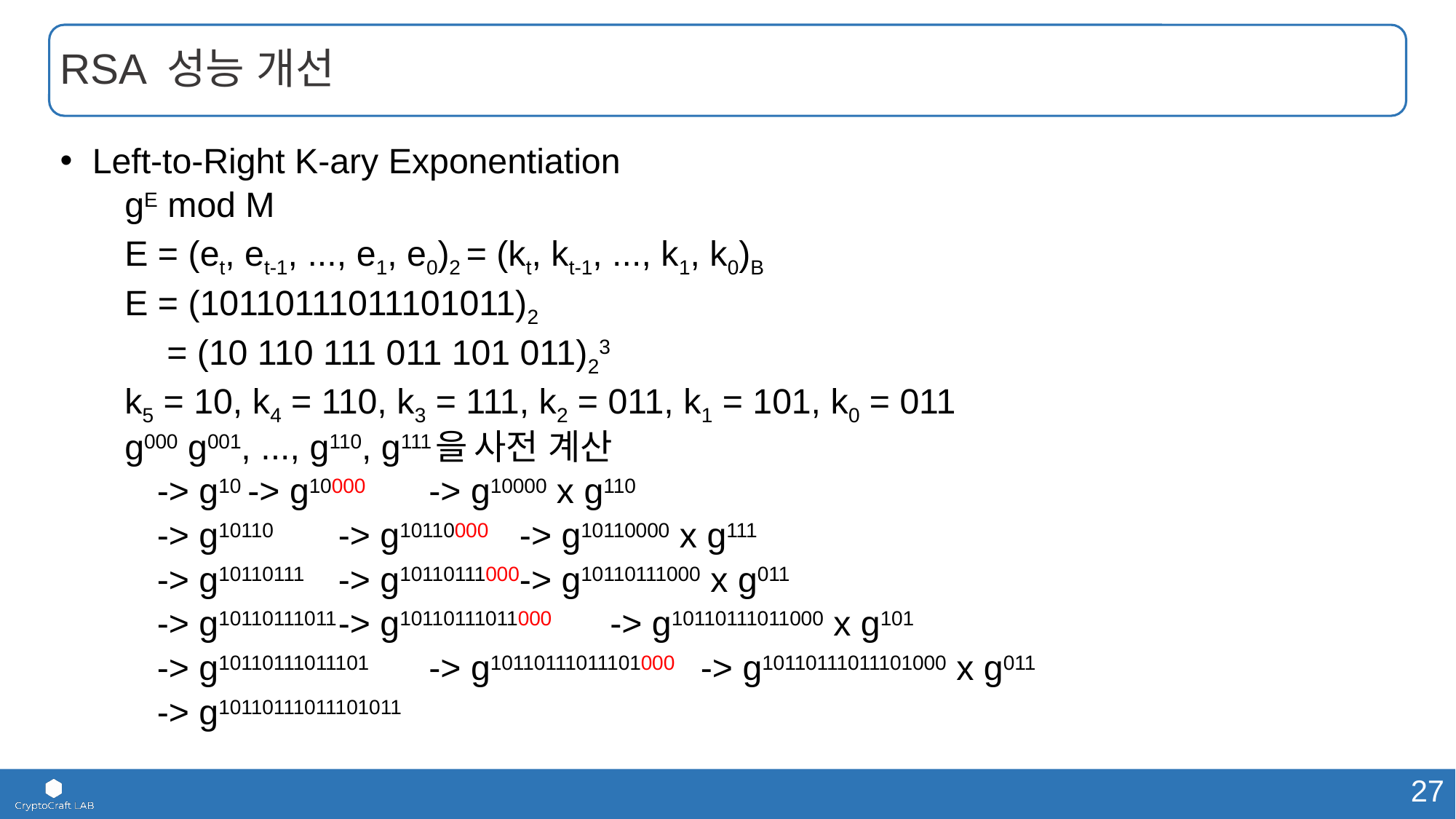

# RSA 성능 개선
Left-to-Right K-ary Exponentiation
gE mod M
E = (et, et-1, ..., e1, e0)2 = (kt, kt-1, ..., k1, k0)B
E = (10110111011101011)2
	 = (10 110 111 011 101 011)23
k5 = 10, k4 = 110, k3 = 111, k2 = 011, k1 = 101, k0 = 011
g000 g001, ..., g110, g111을 사전 계산
		-> g10			-> g10000			-> g10000 x g110
		-> g10110			-> g10110000		-> g10110000 x g111
 		-> g10110111		-> g10110111000		-> g10110111000 x g011
		-> g10110111011		-> g10110111011000		-> g10110111011000 x g101
		-> g10110111011101		-> g10110111011101000	-> g10110111011101000 x g011
		-> g10110111011101011